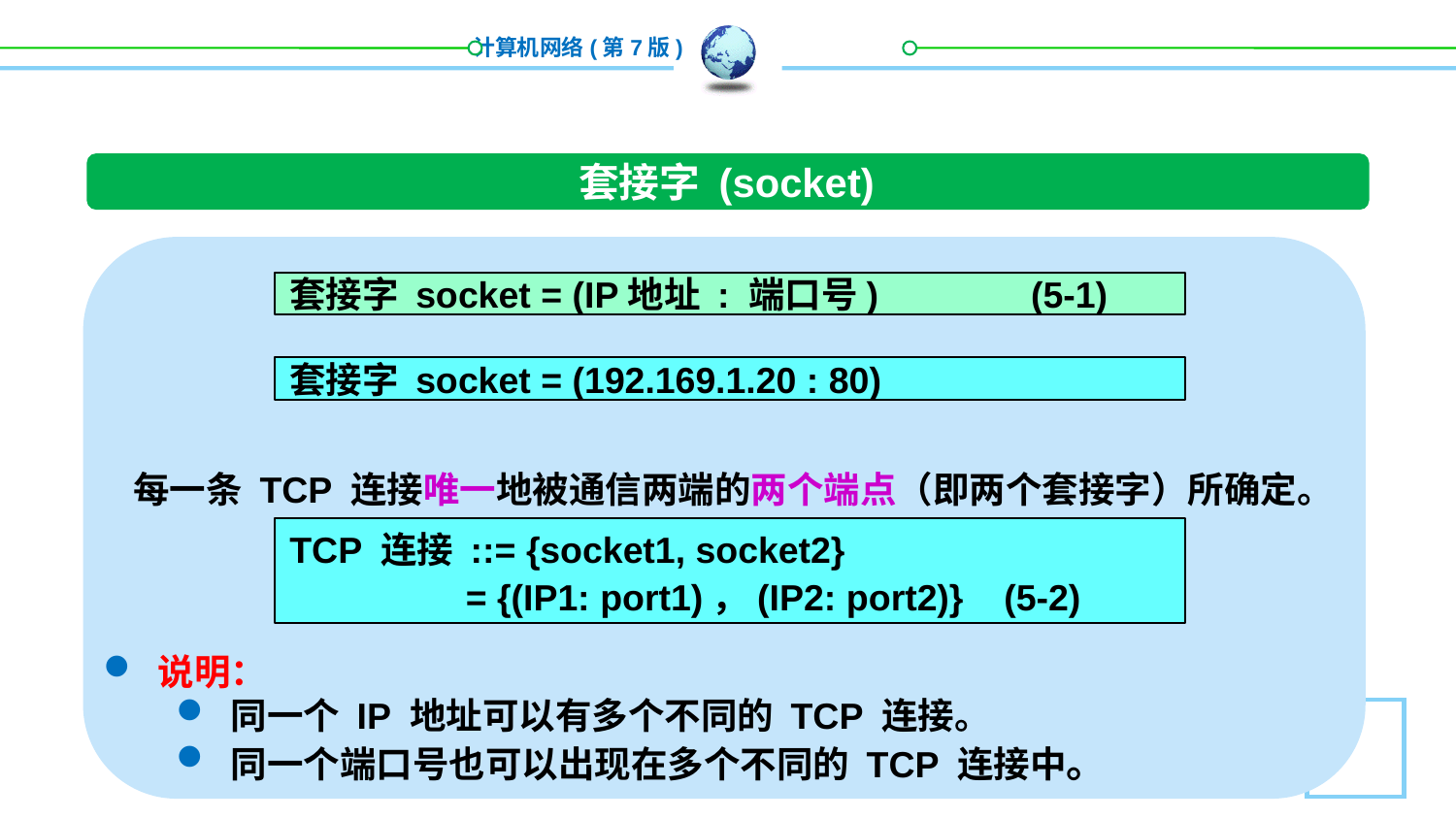

套接字 (socket)

套接字 socket = (IP地址 : 端口号)               (5-1)
套接字 socket = (192.169.1.20 : 80)
每一条 TCP 连接唯一地被通信两端的两个端点（即两个套接字）所确定。
TCP 连接 ::= {socket1, socket2}
             	   = {(IP1: port1)，(IP2: port2)}    (5-2)
说明：
同一个 IP 地址可以有多个不同的 TCP 连接。
同一个端口号也可以出现在多个不同的 TCP 连接中。